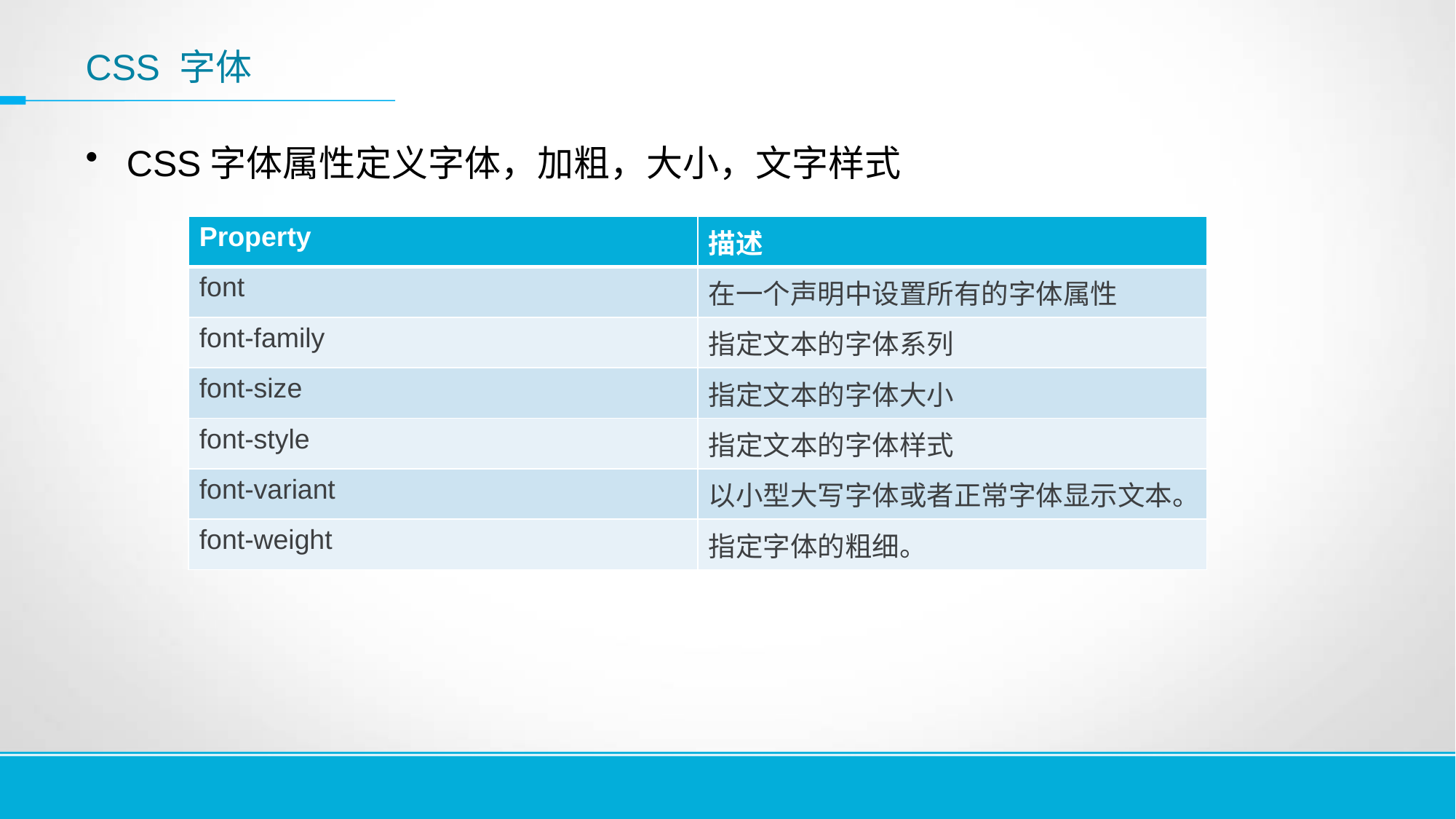

CSS 字体
CSS字体属性定义字体，加粗，大小，文字样式
| Property | 描述 |
| --- | --- |
| font | 在一个声明中设置所有的字体属性 |
| font-family | 指定文本的字体系列 |
| font-size | 指定文本的字体大小 |
| font-style | 指定文本的字体样式 |
| font-variant | 以小型大写字体或者正常字体显示文本。 |
| font-weight | 指定字体的粗细。 |